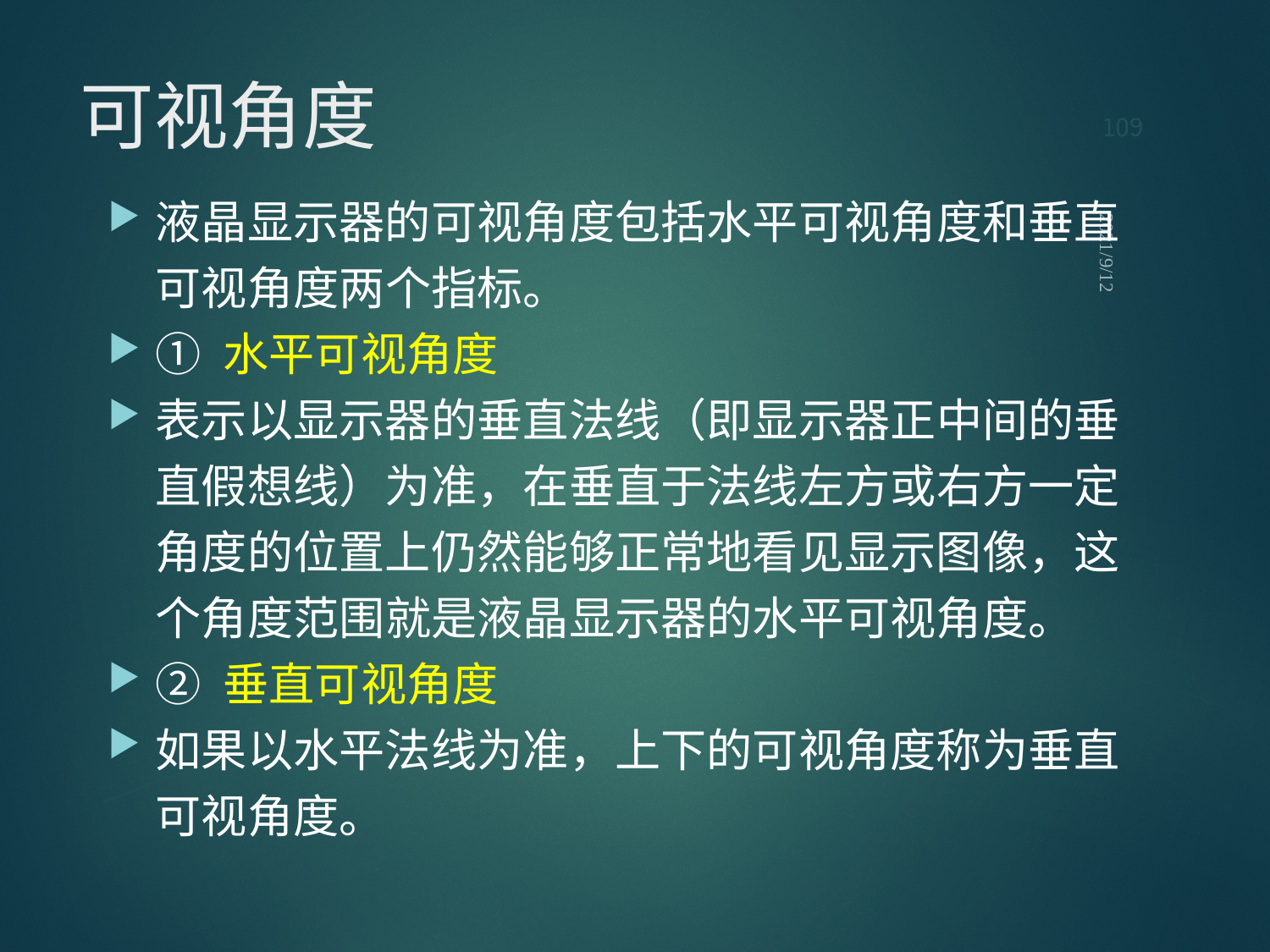

109
# 可视角度
液晶显示器的可视角度包括水平可视角度和垂直可视角度两个指标。
① 水平可视角度
表示以显示器的垂直法线（即显示器正中间的垂直假想线）为准，在垂直于法线左方或右方一定角度的位置上仍然能够正常地看见显示图像，这个角度范围就是液晶显示器的水平可视角度。
② 垂直可视角度
如果以水平法线为准，上下的可视角度称为垂直可视角度。
2021/9/12